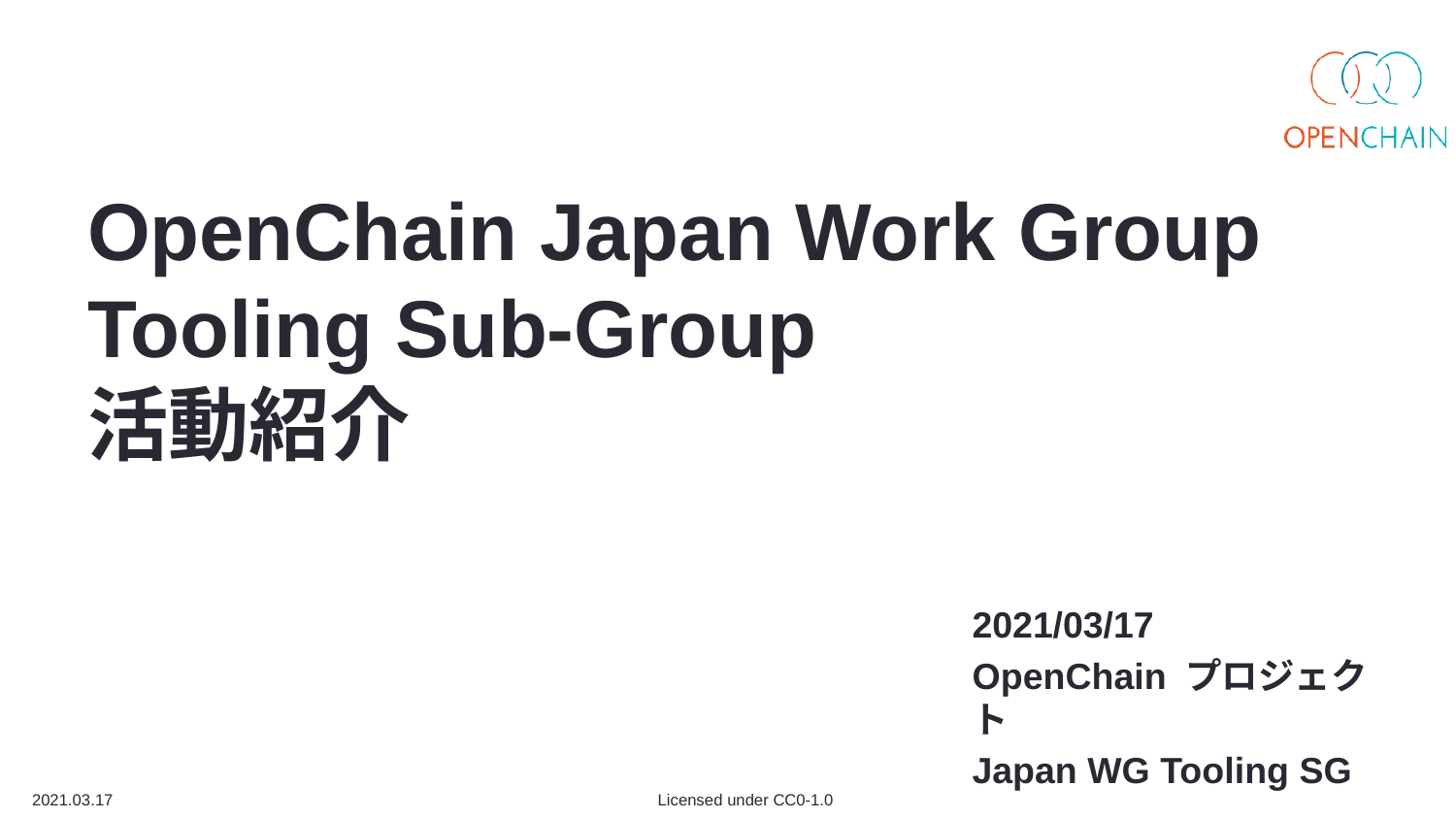

#
OpenChain Japan Work Group
Tooling Sub-Group
活動紹介
2021/03/17
OpenChain プロジェクト
Japan WG Tooling SG